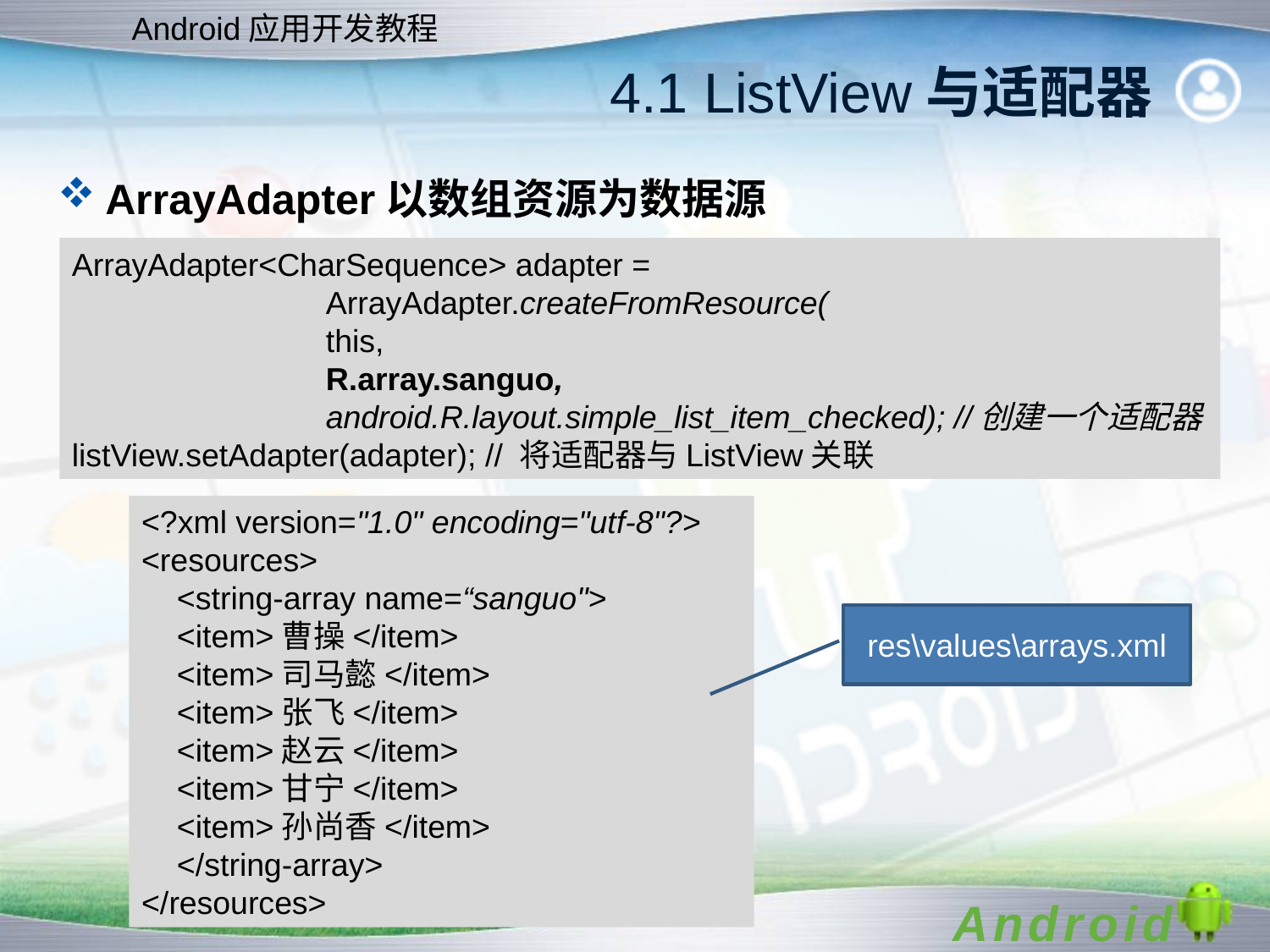

# 4.1 ListView与适配器
ArrayAdapter以数组资源为数据源

ArrayAdapter<CharSequence> adapter =
		ArrayAdapter.createFromResource(
		this,
		R.array.sanguo,
		android.R.layout.simple_list_item_checked); //创建一个适配器
listView.setAdapter(adapter); // 将适配器与ListView关联
<?xml version="1.0" encoding="utf-8"?>
<resources>
    <string-array name=“sanguo">
    <item>曹操</item>
    <item>司马懿</item>
    <item>张飞</item>
    <item>赵云</item>
    <item>甘宁</item>
    <item>孙尚香</item>
    </string-array>
</resources>
res\values\arrays.xml